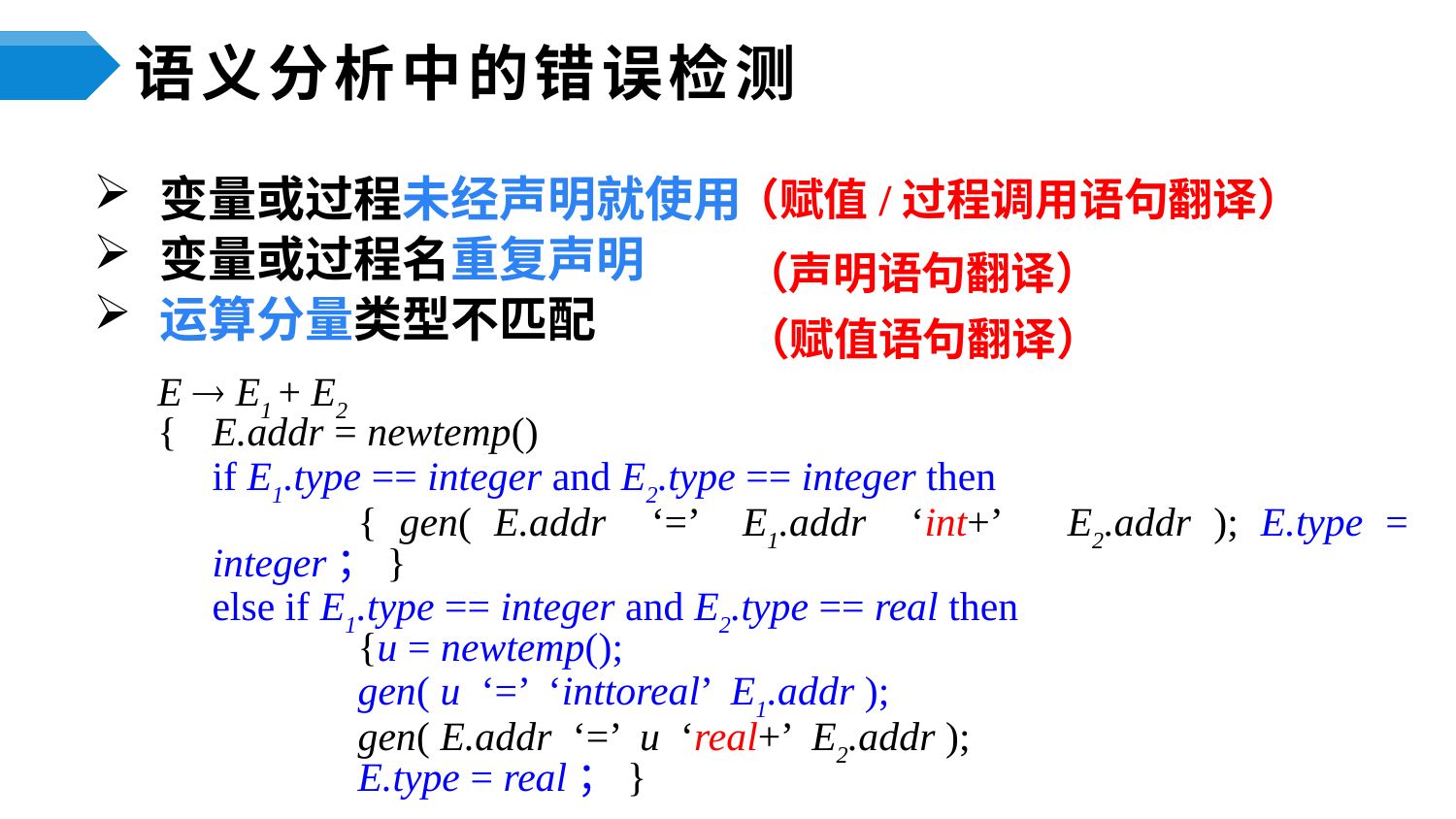

# 语义分析中的错误检测
（赋值/过程调用语句翻译）
 变量或过程未经声明就使用
 变量或过程名重复声明
 运算分量类型不匹配
（声明语句翻译）
（赋值语句翻译）
E → E1 + E2
{	E.addr = newtemp()
	if E1.type == integer and E2.type == integer then
		{ gen( E.addr  ‘=’  E1.addr  ‘int+’   E2.addr ); E.type = integer；}
	else if E1.type == integer and E2.type == real then
		{u = newtemp();
		gen( u  ‘=’  ‘inttoreal’  E1.addr );
		gen( E.addr  ‘=’  u  ‘real+’  E2.addr );
		E.type = real；}
   	. . .
}